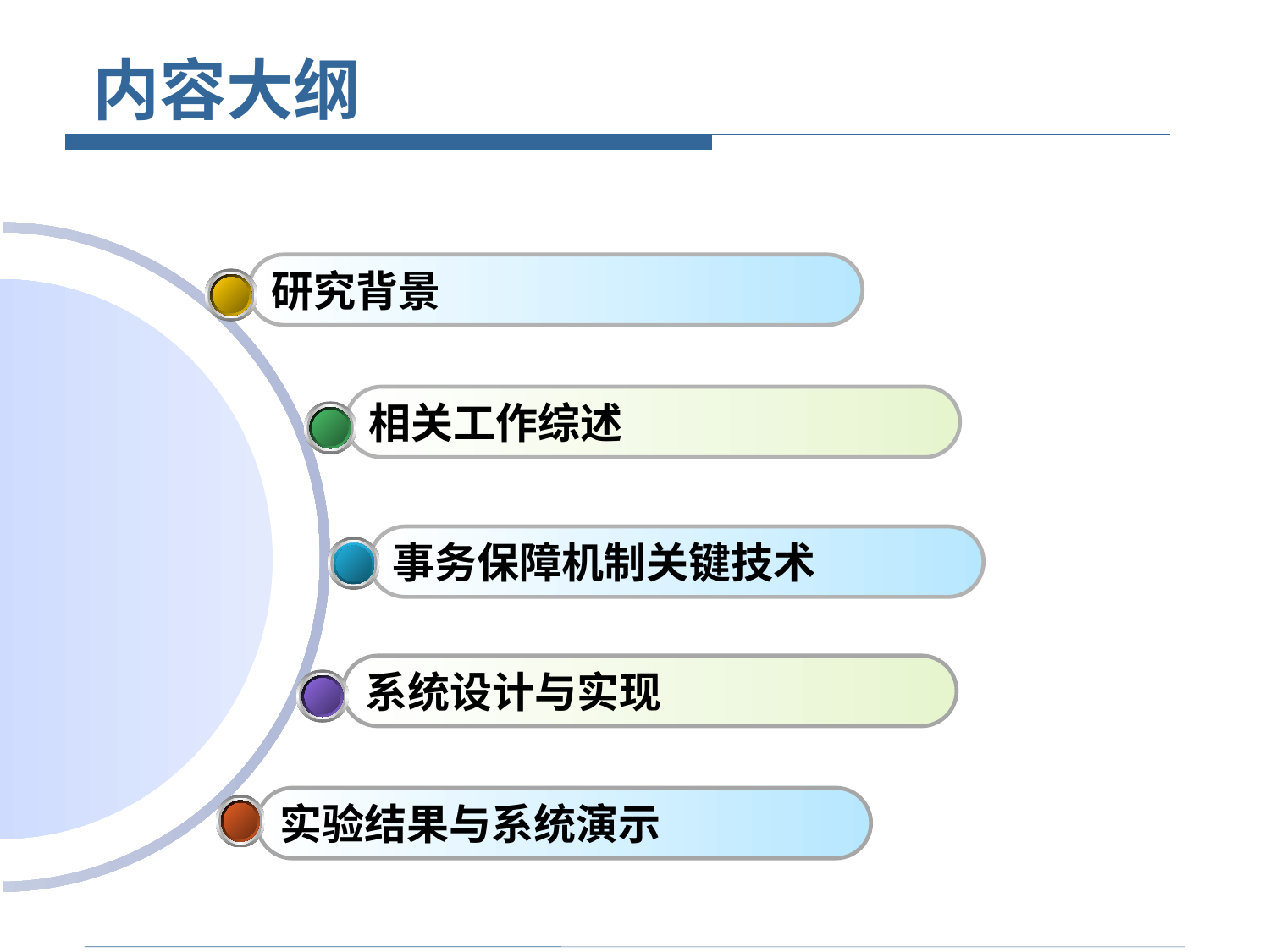

# 内容大纲

研究背景

相关工作综述

事务保障机制关键技术

系统设计与实现

实验结果与系统演示